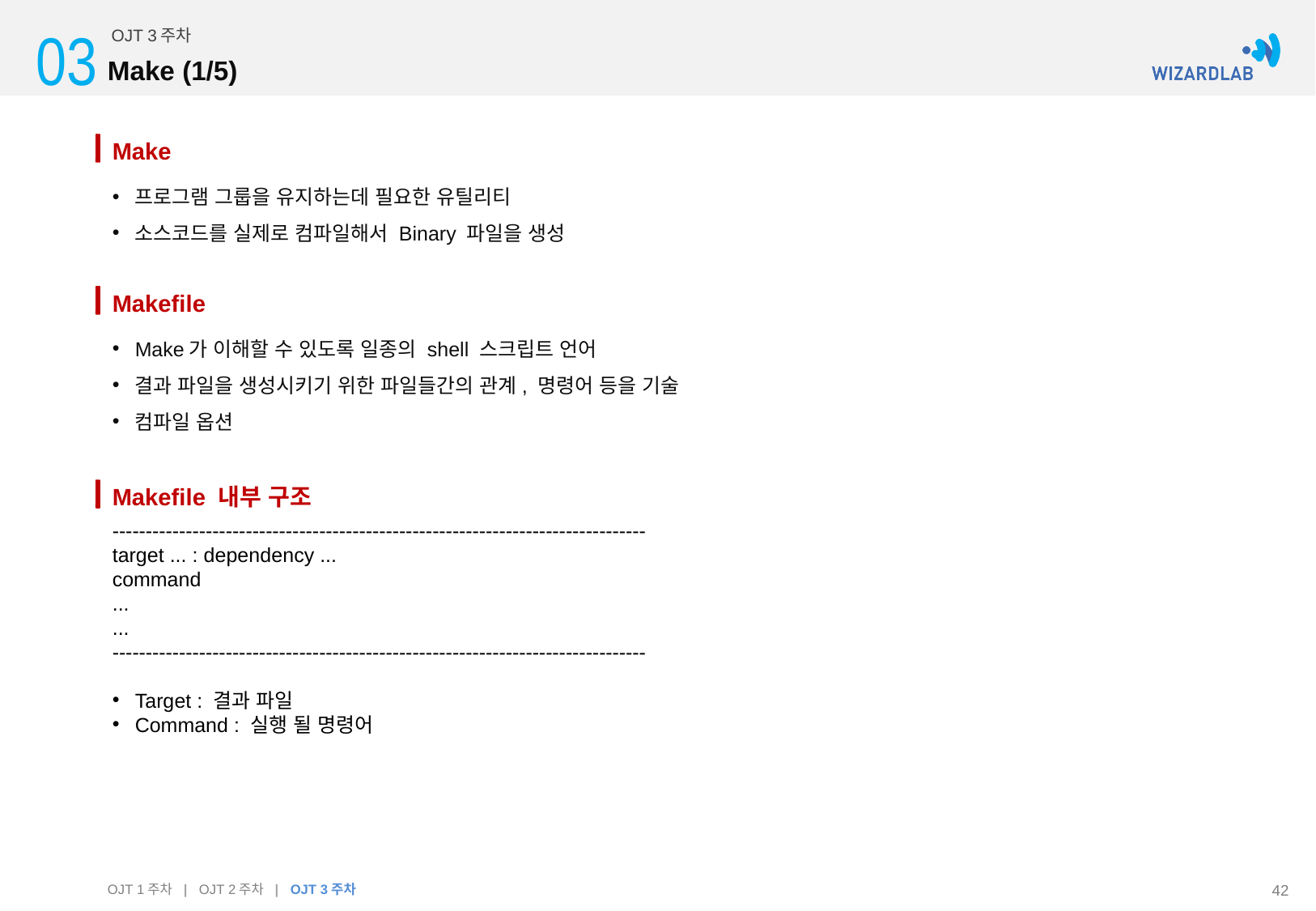

03
OJT 3주차
Make (1/5)

Make
프로그램 그룹을 유지하는데 필요한 유틸리티
소스코드를 실제로 컴파일해서 Binary 파일을 생성

Makefile
Make가 이해할 수 있도록 일종의 shell 스크립트 언어
결과 파일을 생성시키기 위한 파일들간의 관계, 명령어 등을 기술
컴파일 옵션

Makefile 내부 구조
--------------------------------------------------------------------------------
target ... : dependency ...
command
...
...
--------------------------------------------------------------------------------

Target : 결과 파일
Command : 실행 될 명령어
OJT 1주차  |   OJT 2주차  |   OJT 3주차